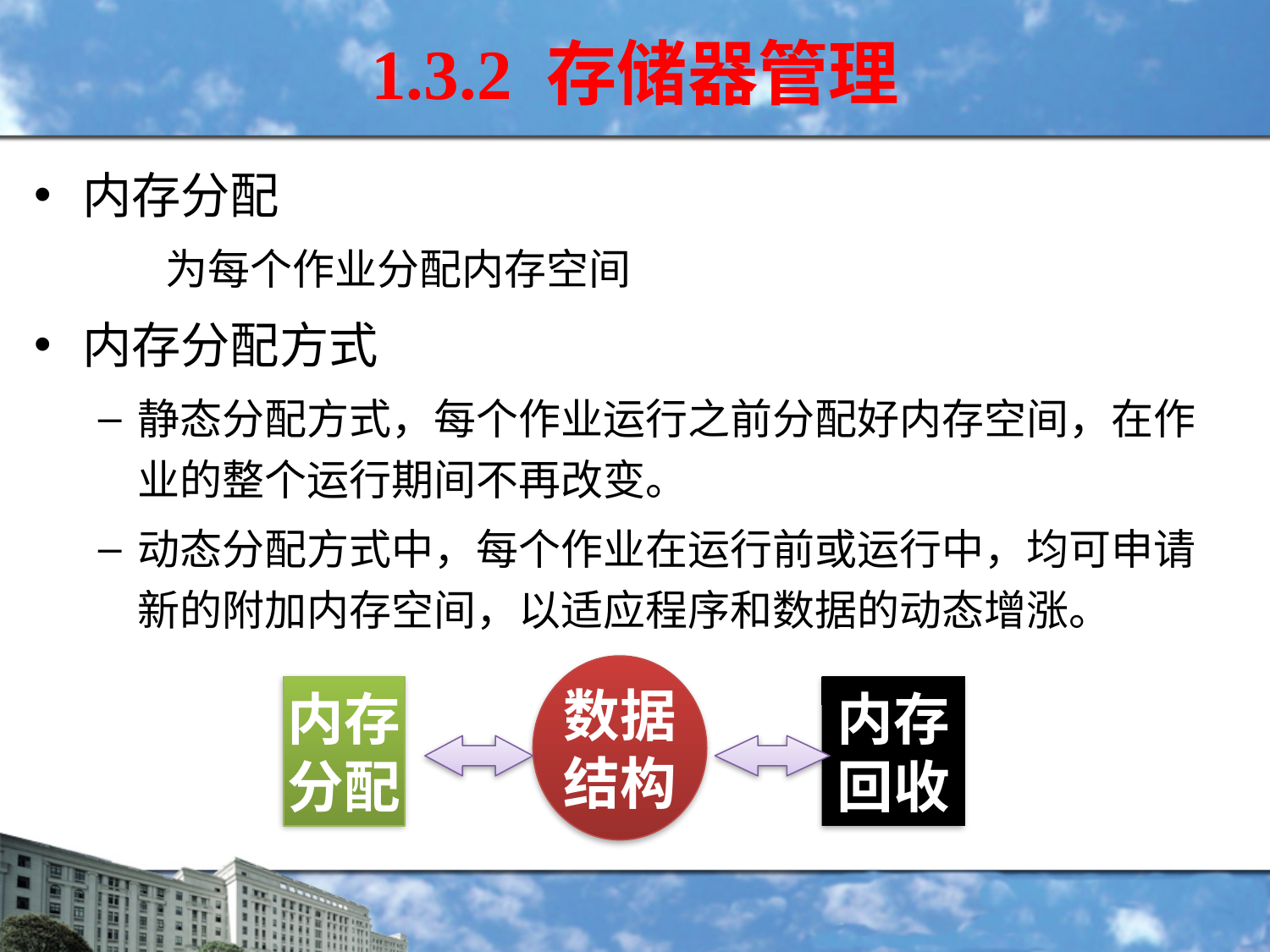

# 1.3.2 存储器管理
内存分配
      为每个作业分配内存空间
内存分配方式
静态分配方式，每个作业运行之前分配好内存空间，在作业的整个运行期间不再改变。
动态分配方式中，每个作业在运行前或运行中，均可申请新的附加内存空间，以适应程序和数据的动态增涨。

数据
结构

内存
分配
内存
回收